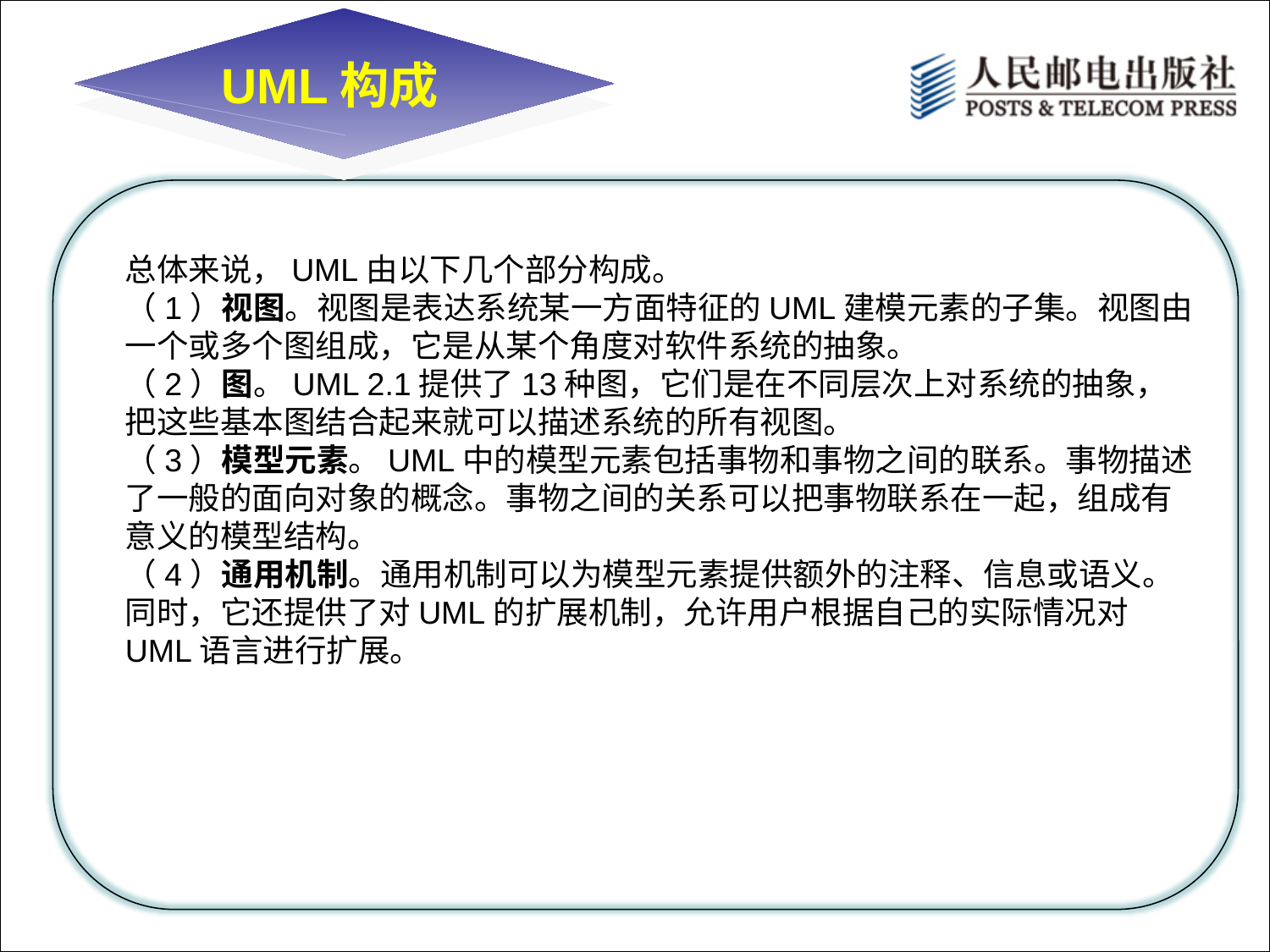

UML构成

总体来说，UML由以下几个部分构成。
（1）视图。视图是表达系统某一方面特征的UML建模元素的子集。视图由一个或多个图组成，它是从某个角度对软件系统的抽象。
（2）图。UML 2.1提供了13种图，它们是在不同层次上对系统的抽象，把这些基本图结合起来就可以描述系统的所有视图。
（3）模型元素。UML中的模型元素包括事物和事物之间的联系。事物描述了一般的面向对象的概念。事物之间的关系可以把事物联系在一起，组成有意义的模型结构。
（4）通用机制。通用机制可以为模型元素提供额外的注释、信息或语义。同时，它还提供了对UML的扩展机制，允许用户根据自己的实际情况对UML语言进行扩展。